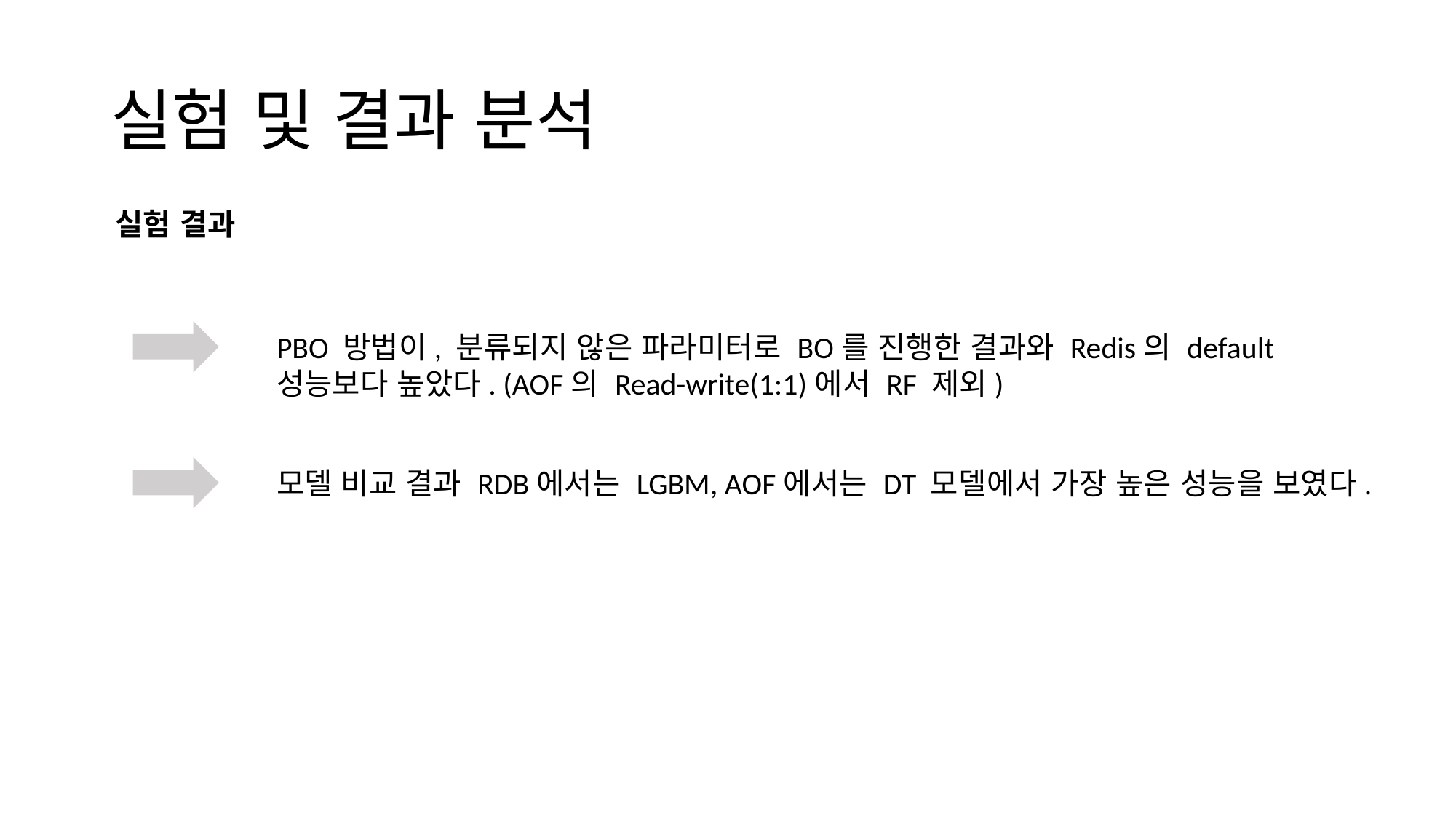

# 실험 및 결과 분석
실험 결과

PBO 방법이, 분류되지 않은 파라미터로 BO를 진행한 결과와 Redis의 default 성능보다 높았다. (AOF의 Read-write(1:1)에서 RF 제외)

모델 비교 결과 RDB에서는 LGBM, AOF에서는 DT 모델에서 가장 높은 성능을 보였다.